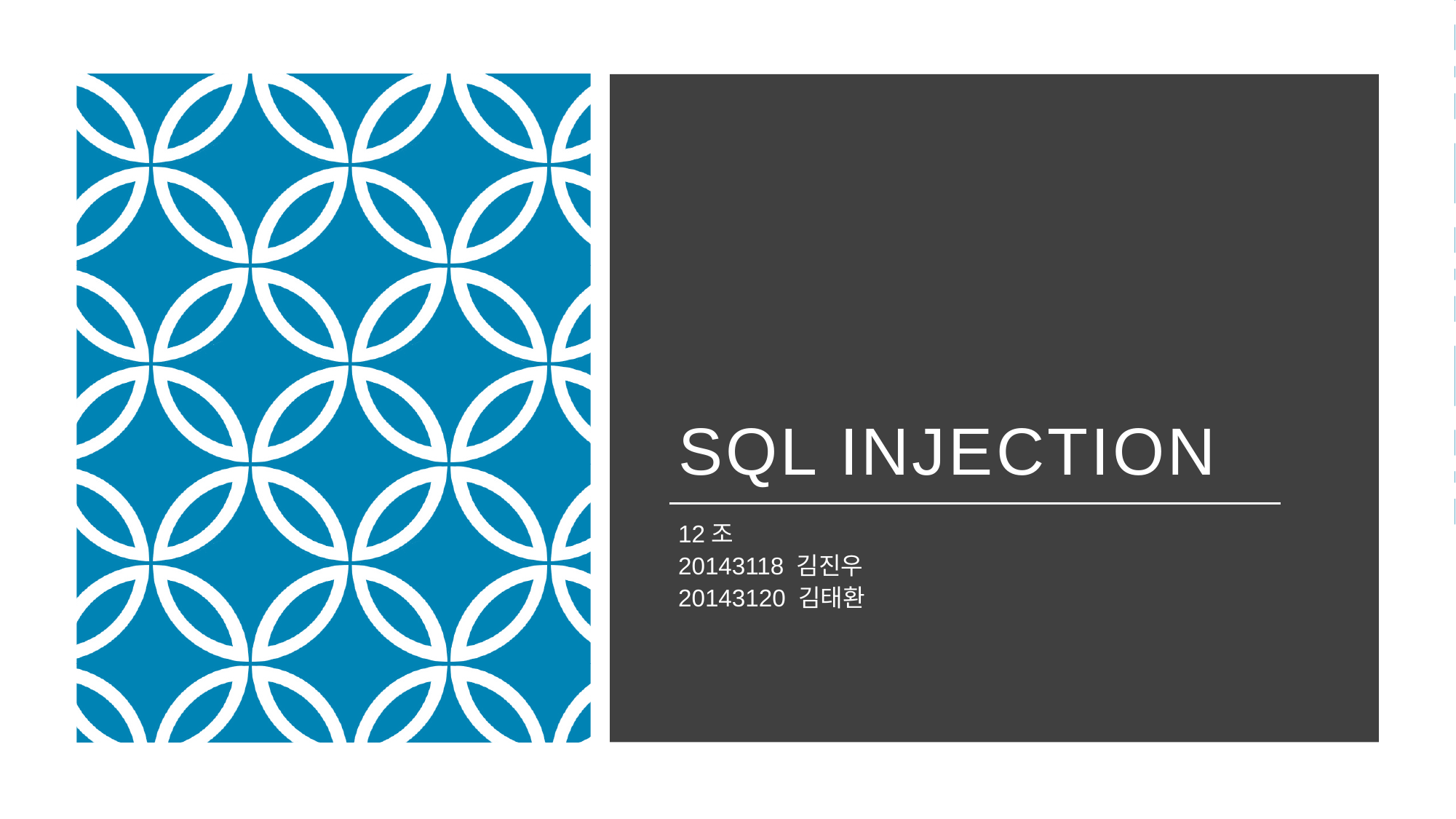

# SQL Injection
12조
20143118 김진우
20143120 김태환